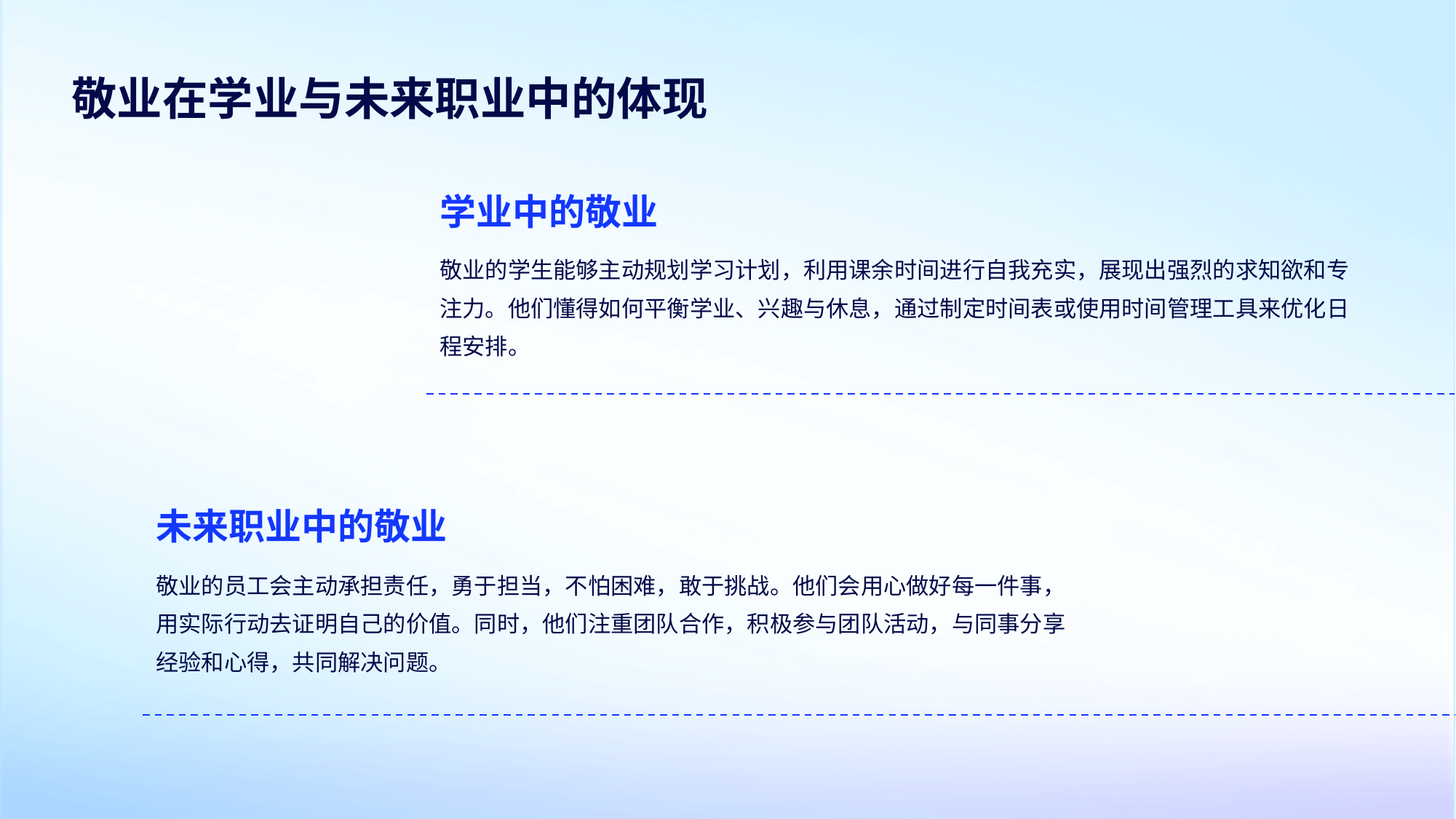

敬业在学业与未来职业中的体现
学业中的敬业
敬业的学生能够主动规划学习计划，利用课余时间进行自我充实，展现出强烈的求知欲和专注力。他们懂得如何平衡学业、兴趣与休息，通过制定时间表或使用时间管理工具来优化日程安排。
未来职业中的敬业
敬业的员工会主动承担责任，勇于担当，不怕困难，敢于挑战。他们会用心做好每一件事，用实际行动去证明自己的价值。同时，他们注重团队合作，积极参与团队活动，与同事分享经验和心得，共同解决问题。